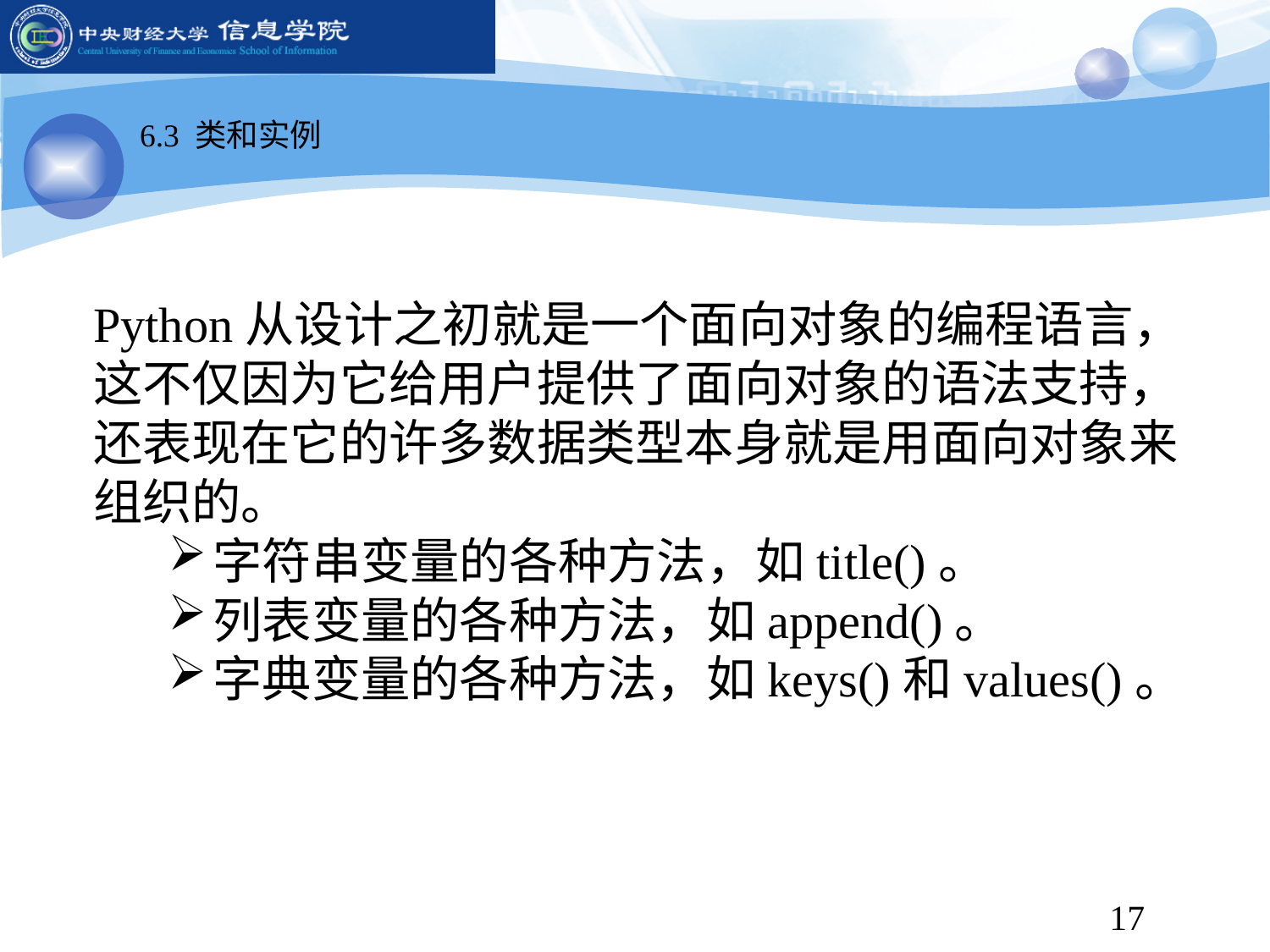

6.3 类和实例
Python从设计之初就是一个面向对象的编程语言，这不仅因为它给用户提供了面向对象的语法支持，还表现在它的许多数据类型本身就是用面向对象来组织的。
字符串变量的各种方法，如title()。
列表变量的各种方法，如append()。
字典变量的各种方法，如keys()和values()。